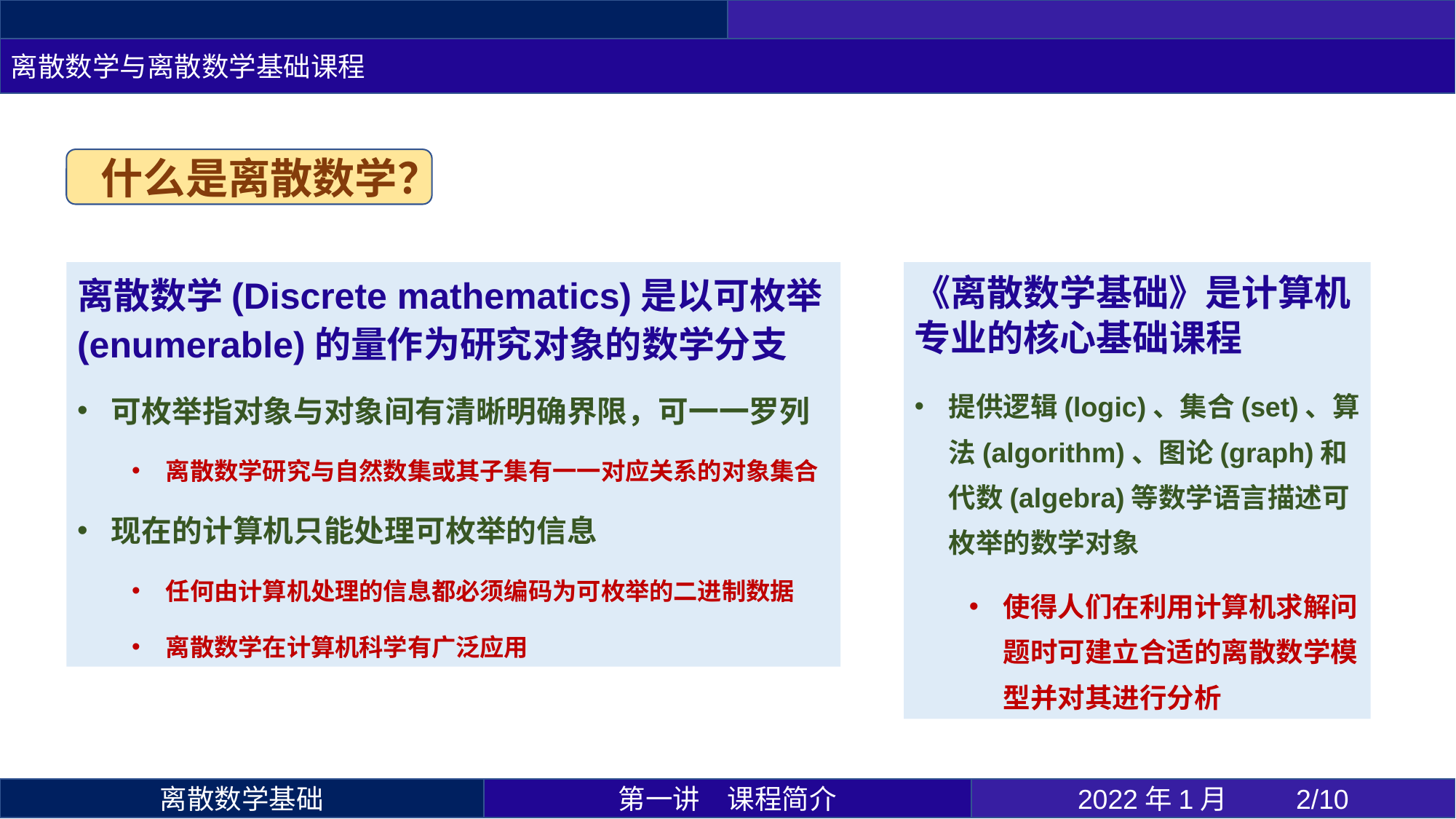

离散数学与离散数学基础课程
什么是离散数学？
离散数学(Discrete mathematics)是以可枚举(enumerable)的量作为研究对象的数学分支
可枚举指对象与对象间有清晰明确界限，可一一罗列
离散数学研究与自然数集或其子集有一一对应关系的对象集合
现在的计算机只能处理可枚举的信息
任何由计算机处理的信息都必须编码为可枚举的二进制数据
离散数学在计算机科学有广泛应用
《离散数学基础》是计算机专业的核心基础课程
提供逻辑(logic)、集合(set)、算法(algorithm)、图论(graph)和代数(algebra)等数学语言描述可枚举的数学对象
使得人们在利用计算机求解问题时可建立合适的离散数学模型并对其进行分析
第一讲	课程简介
2022年1月 	2/10
离散数学基础